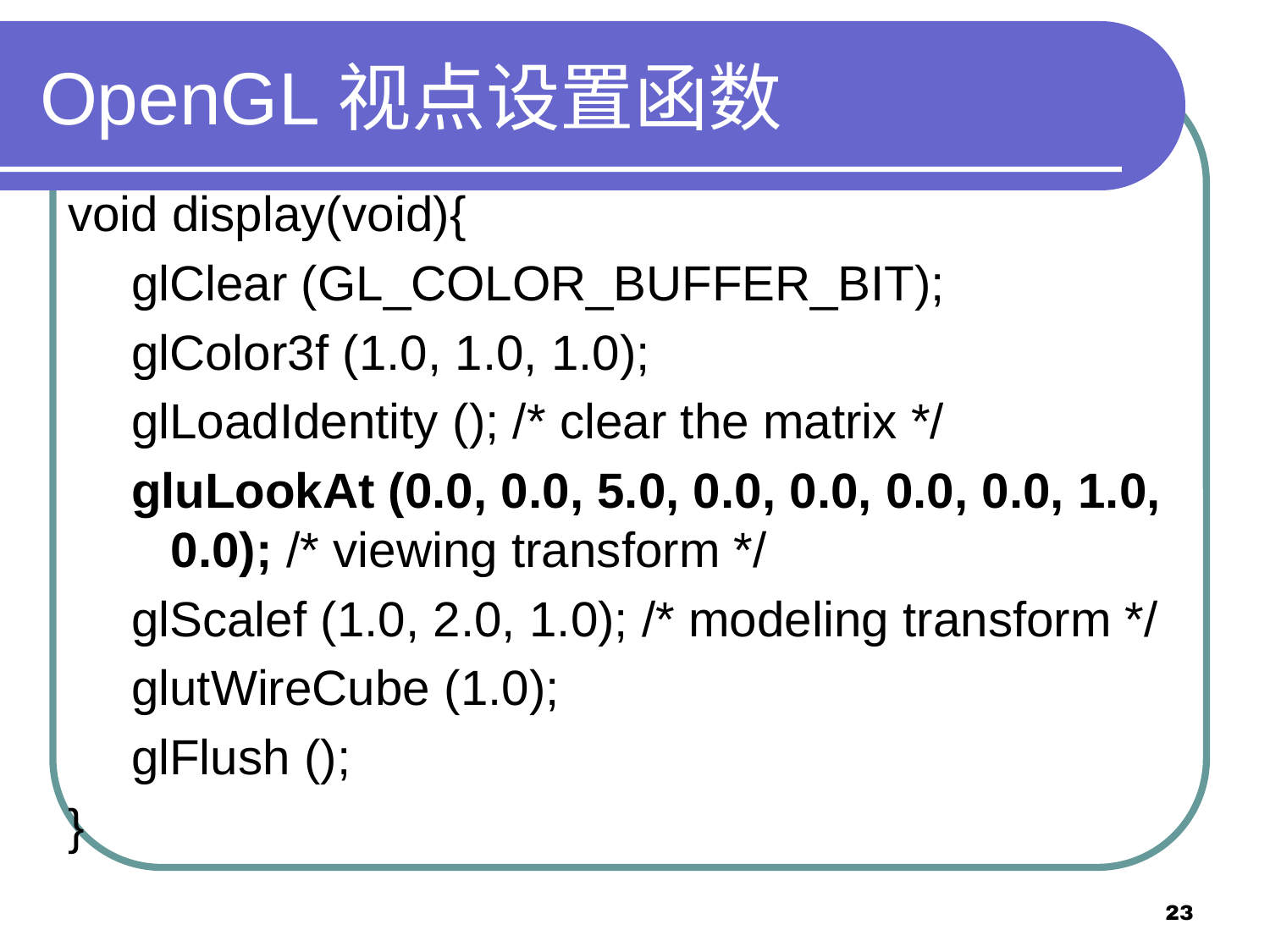

# OpenGL视点设置函数
void display(void){
glClear (GL_COLOR_BUFFER_BIT);
glColor3f (1.0, 1.0, 1.0);
glLoadIdentity (); /* clear the matrix */
gluLookAt (0.0, 0.0, 5.0, 0.0, 0.0, 0.0, 0.0, 1.0, 0.0); /* viewing transform */
glScalef (1.0, 2.0, 1.0); /* modeling transform */
glutWireCube (1.0);
glFlush ();
}
23